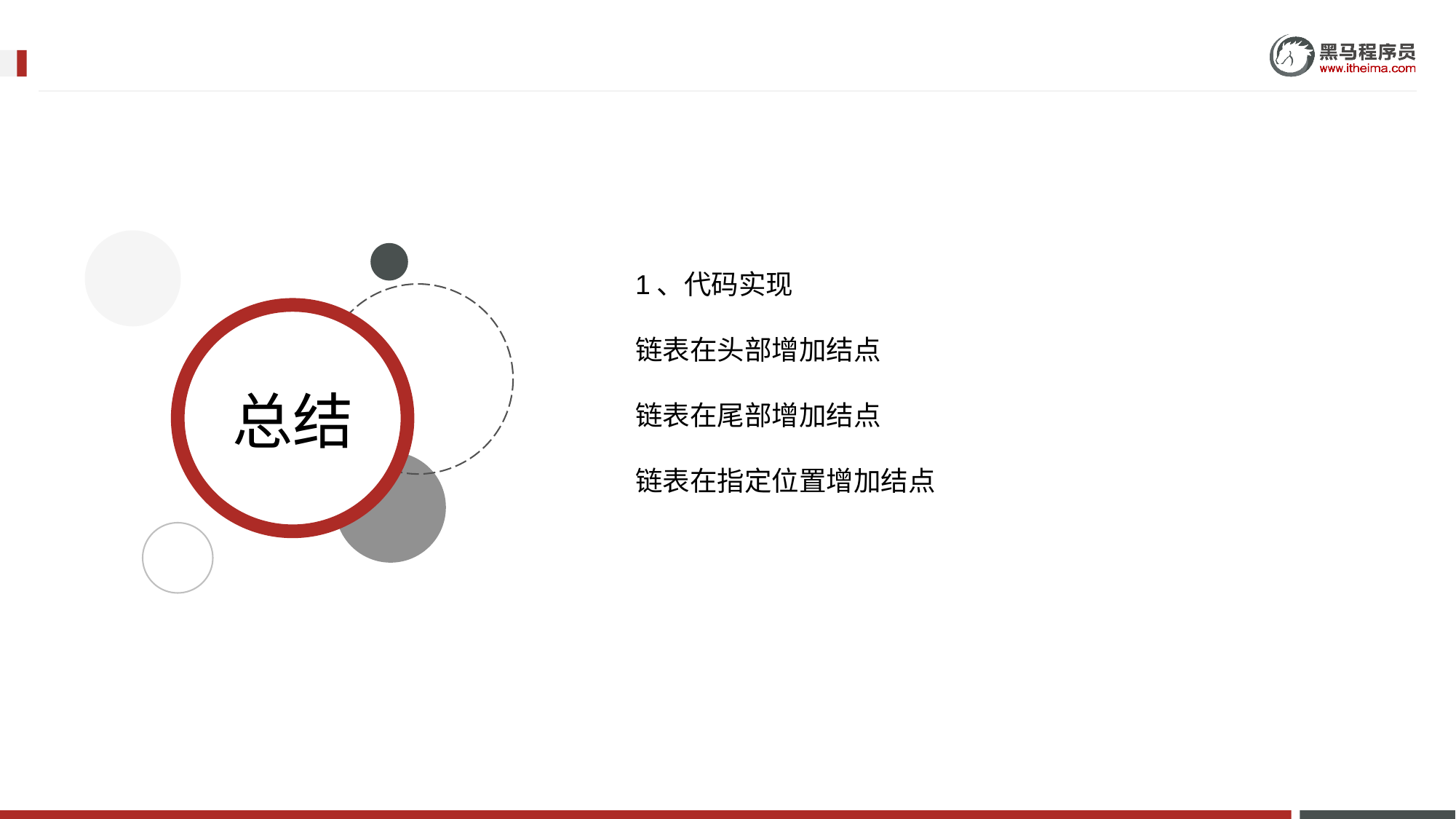

1、代码实现
链表在头部增加结点
链表在尾部增加结点
链表在指定位置增加结点